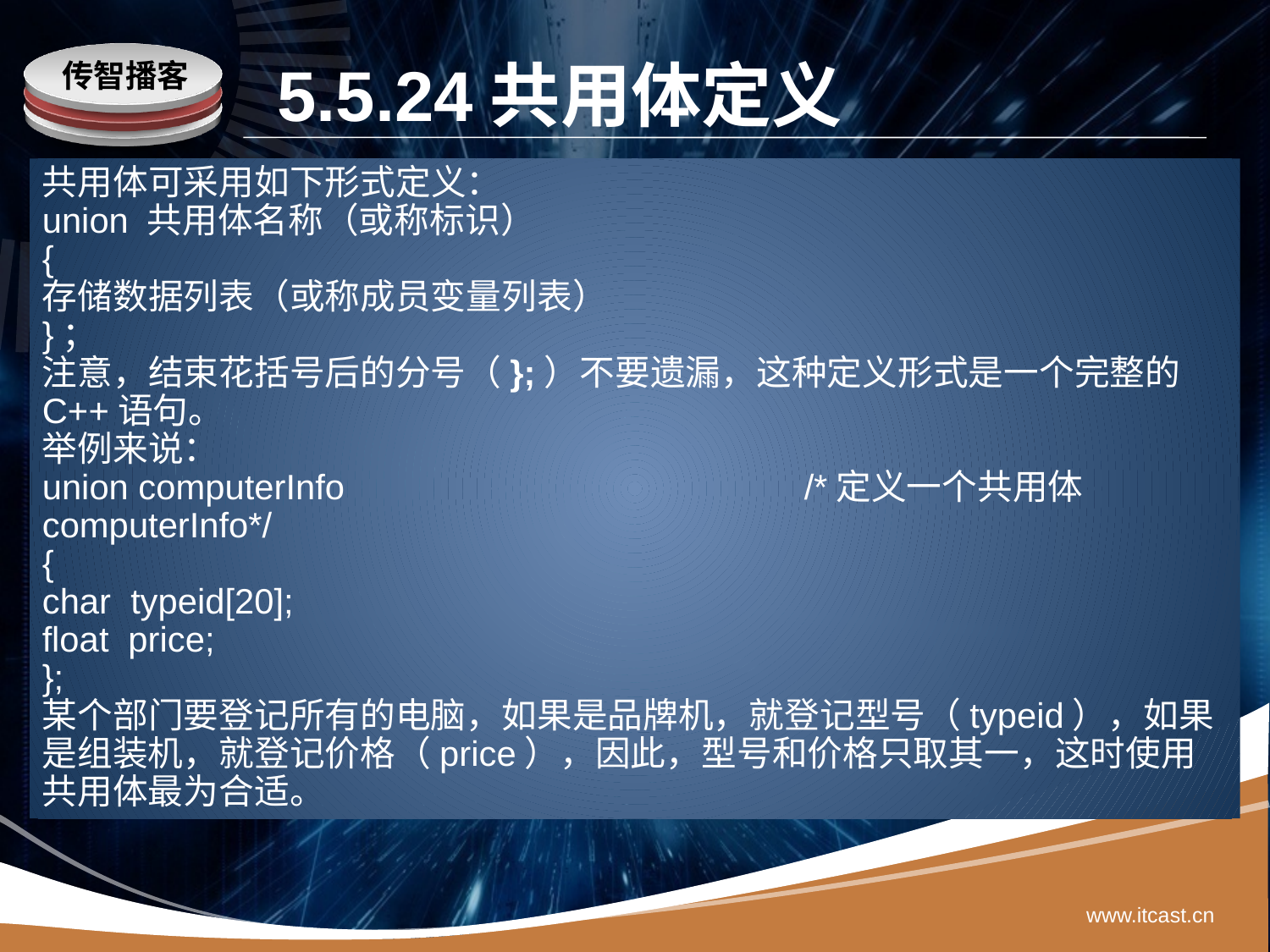

# 5.5.24共用体定义
共用体可采用如下形式定义：
union 共用体名称（或称标识）
{
存储数据列表（或称成员变量列表）
}；
注意，结束花括号后的分号（};）不要遗漏，这种定义形式是一个完整的C++语句。
举例来说：
union computerInfo				/*定义一个共用体computerInfo*/
{
char  typeid[20];
float  price;
};
某个部门要登记所有的电脑，如果是品牌机，就登记型号（typeid），如果是组装机，就登记价格（price），因此，型号和价格只取其一，这时使用共用体最为合适。
www.itcast.cn